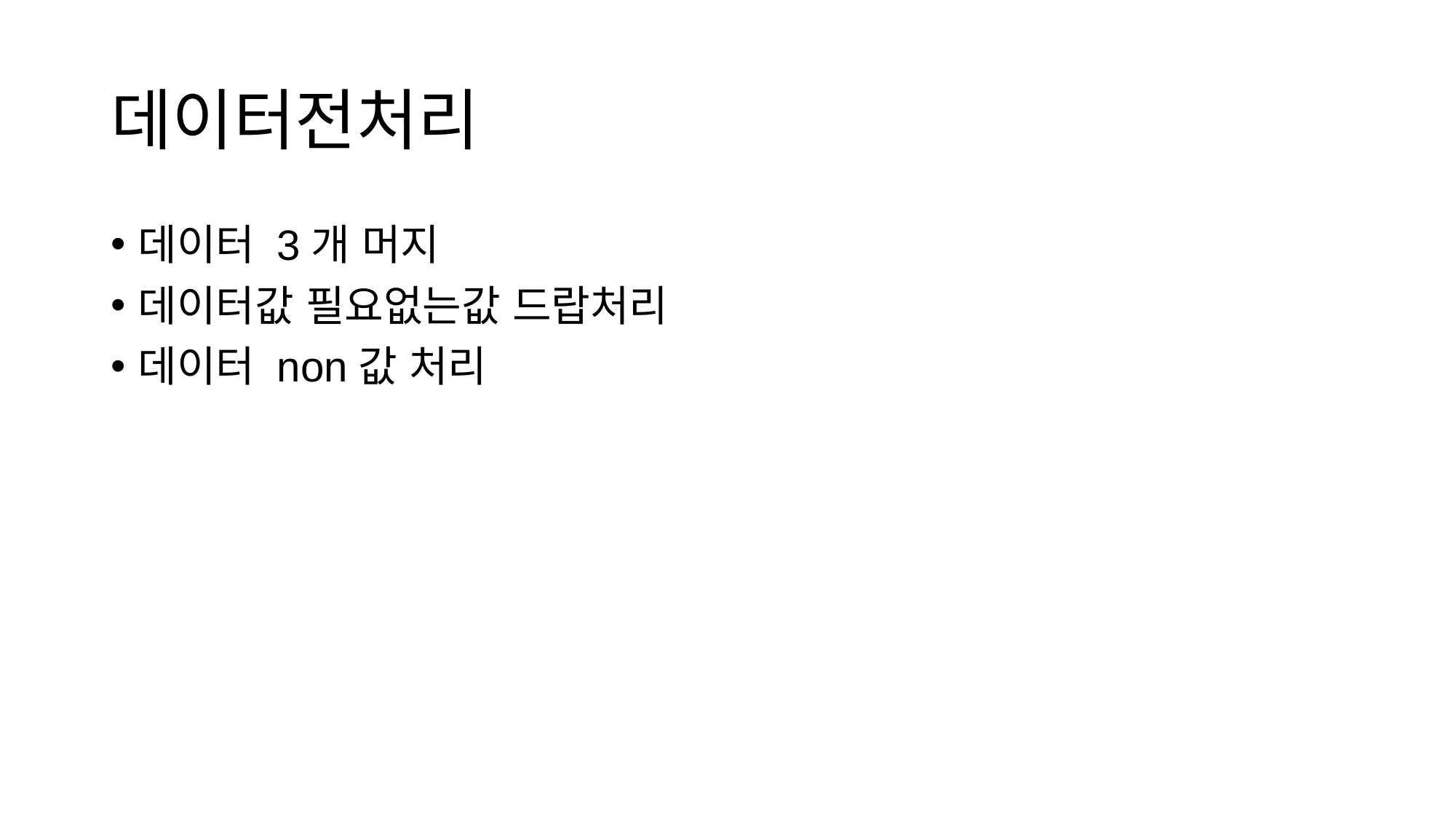

# 데이터전처리
데이터 3개 머지
데이터값 필요없는값 드랍처리
데이터 non값 처리